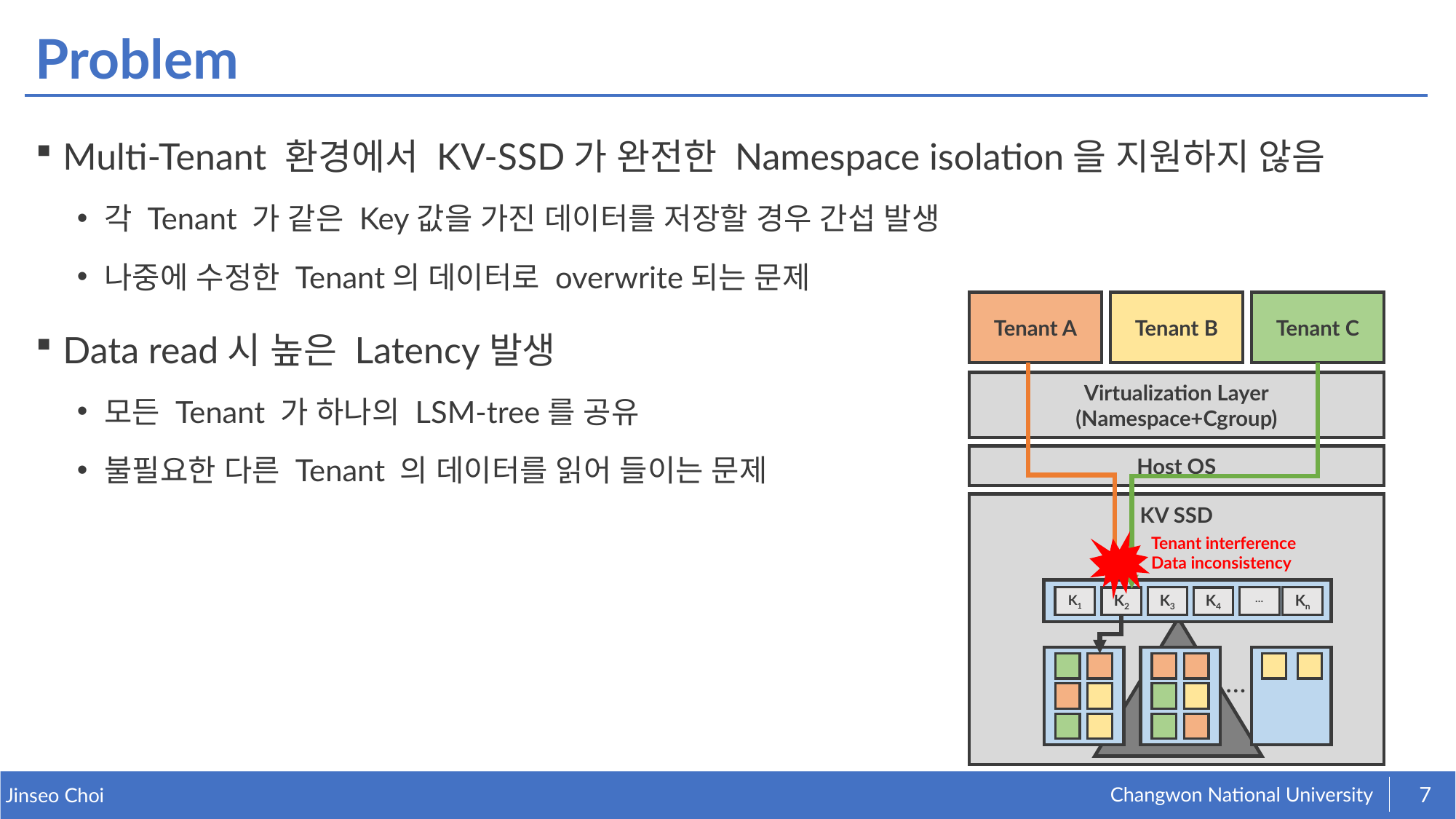

# Problem
Multi-Tenant 환경에서 KV-SSD가 완전한 Namespace isolation을 지원하지 않음
각 Tenant 가 같은 Key값을 가진 데이터를 저장할 경우 간섭 발생
나중에 수정한 Tenant의 데이터로 overwrite되는 문제
Data read시 높은 Latency발생
모든 Tenant 가 하나의 LSM-tree를 공유
불필요한 다른 Tenant 의 데이터를 읽어 들이는 문제

Tenant B
Tenant C
Tenant A
Virtualization Layer
(Namespace+Cgroup)
Host OS
KV SSD

Tenant interference
Data inconsistency

K3
…
Kn
K1
K2
K4

…
7